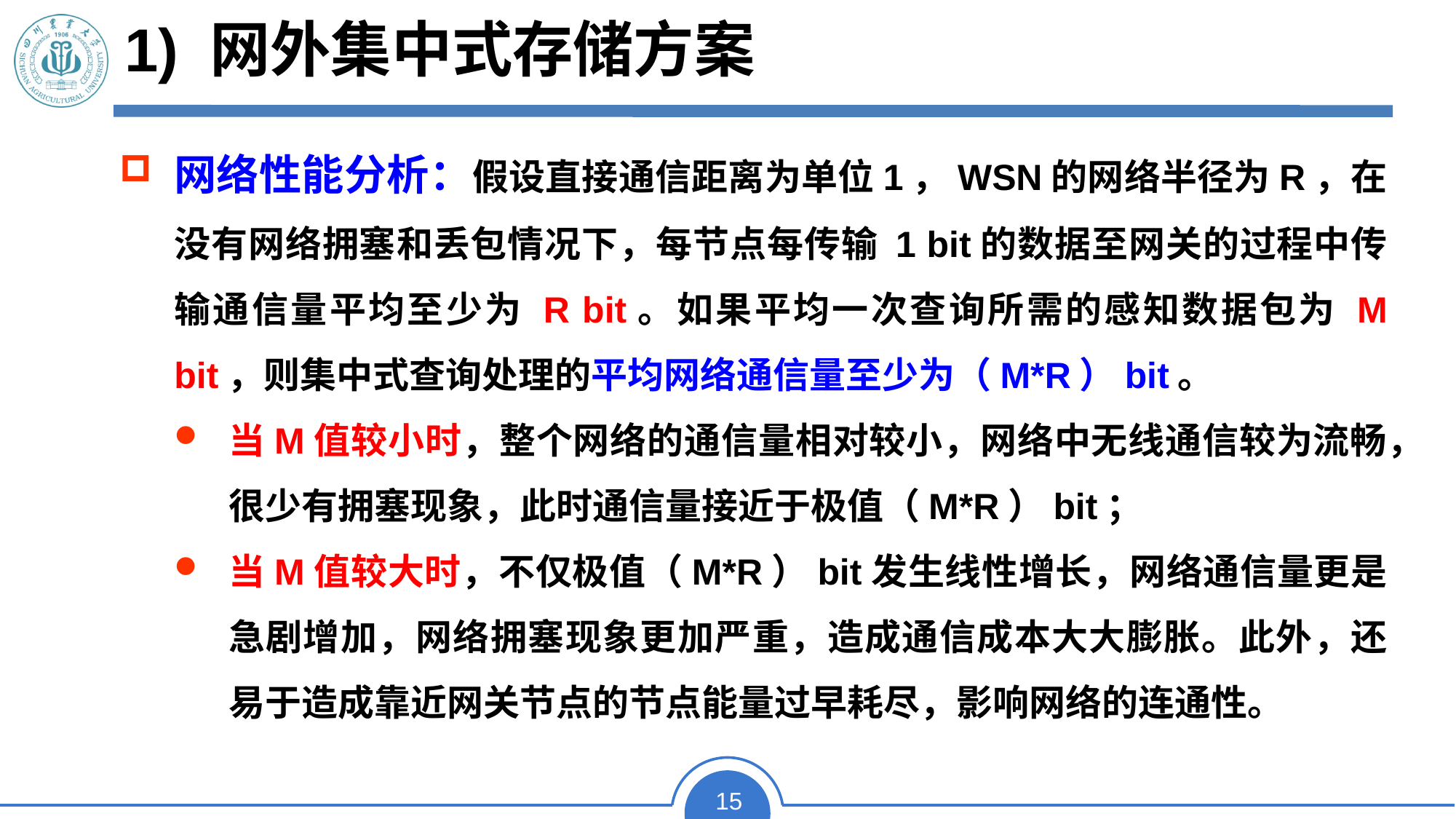

# 1) 网外集中式存储方案
网络性能分析：假设直接通信距离为单位1，WSN的网络半径为R，在没有网络拥塞和丢包情况下，每节点每传输 1 bit的数据至网关的过程中传输通信量平均至少为 R bit。如果平均一次查询所需的感知数据包为 M bit，则集中式查询处理的平均网络通信量至少为（M*R）bit。
当M值较小时，整个网络的通信量相对较小，网络中无线通信较为流畅，很少有拥塞现象，此时通信量接近于极值（M*R）bit；
当M值较大时，不仅极值（M*R）bit发生线性增长，网络通信量更是急剧增加，网络拥塞现象更加严重，造成通信成本大大膨胀。此外，还易于造成靠近网关节点的节点能量过早耗尽，影响网络的连通性。